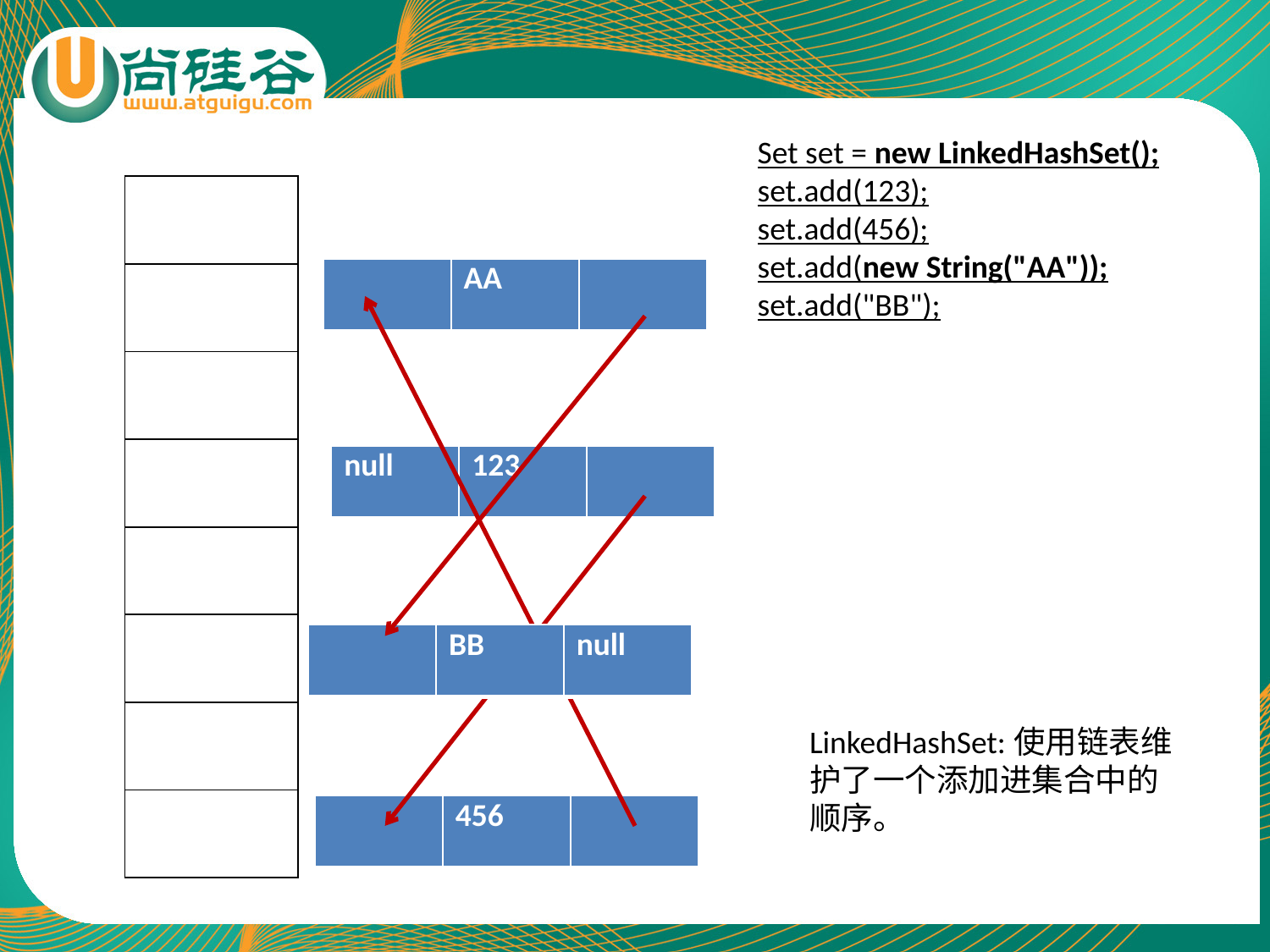

Set set = new LinkedHashSet();
set.add(123);
set.add(456);
set.add(new String("AA"));
set.add("BB");
|  |
| --- |
|  |
|  |
|  |
|  |
|  |
|  |
|  |
|  | AA |  |
| --- | --- | --- |
| null | 123 |  |
| --- | --- | --- |
|  | BB | null |
| --- | --- | --- |
LinkedHashSet:使用链表维护了一个添加进集合中的顺序。
|  | 456 |  |
| --- | --- | --- |